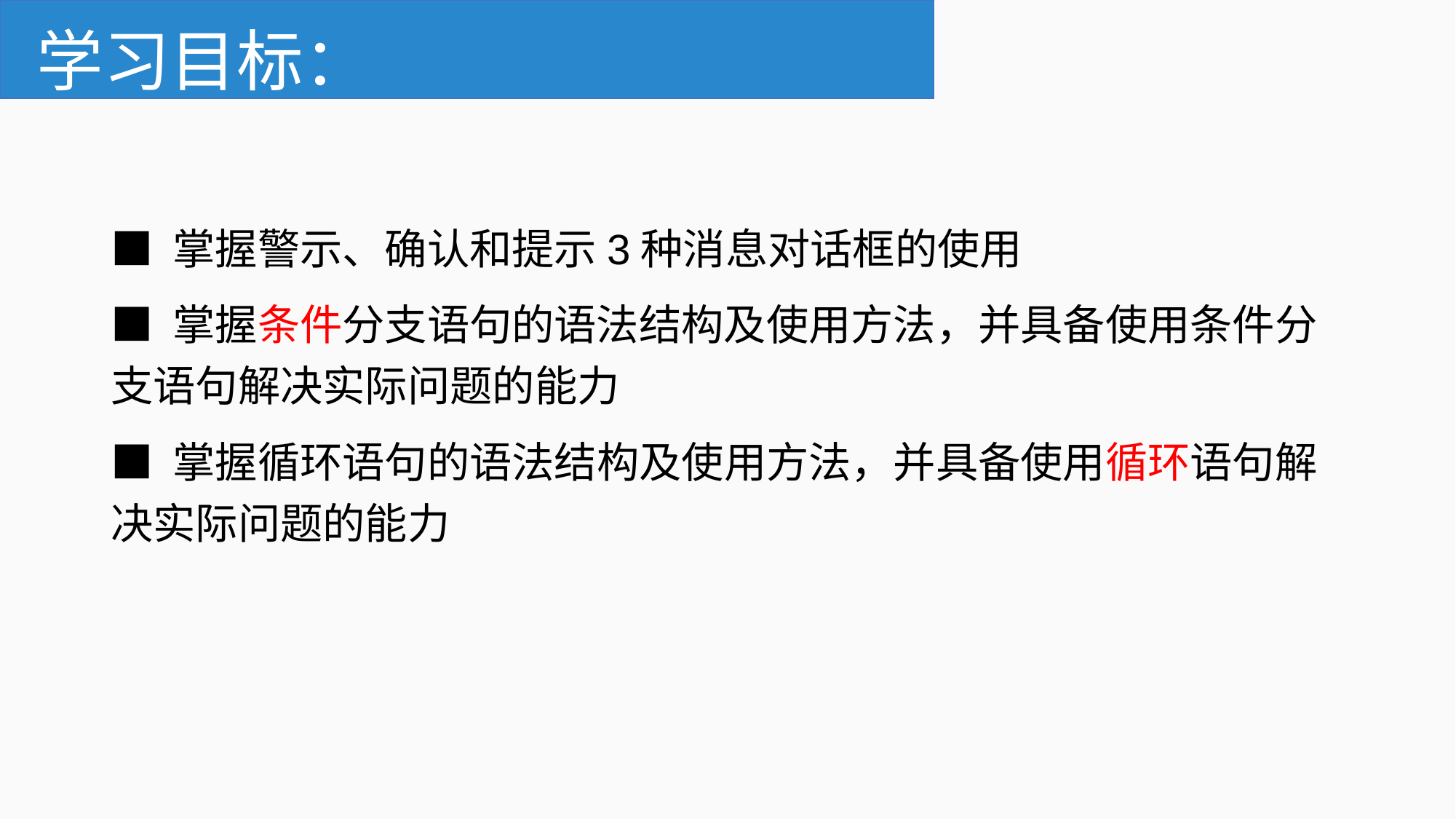

# 学习目标：

■ 掌握警示、确认和提示3种消息对话框的使用
■ 掌握条件分支语句的语法结构及使用方法，并具备使用条件分支语句解决实际问题的能力
■ 掌握循环语句的语法结构及使用方法，并具备使用循环语句解决实际问题的能力